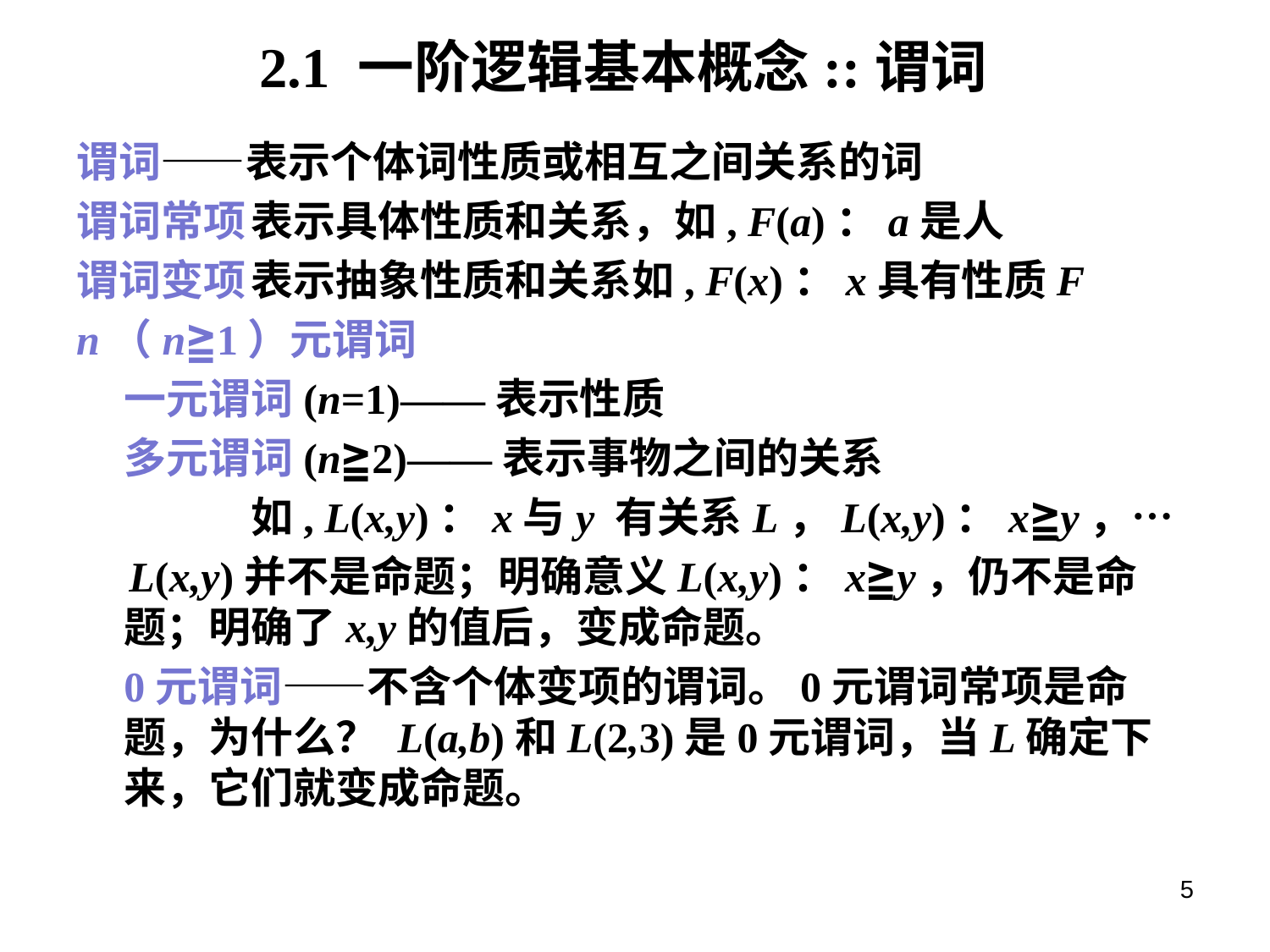

# 2.1 一阶逻辑基本概念::谓词
谓词——表示个体词性质或相互之间关系的词
谓词常项	表示具体性质和关系，如, F(a)：a是人
谓词变项	表示抽象性质和关系如, F(x)：x具有性质F
n（n≧1）元谓词
	一元谓词(n=1)——表示性质
	多元谓词(n≧2)——表示事物之间的关系
		如, L(x,y)：x与y 有关系L，L(x,y)：x≧y，…
     L(x,y)并不是命题；明确意义L(x,y)：x≧y，仍不是命题；明确了x,y的值后，变成命题。
	0元谓词——不含个体变项的谓词。0元谓词常项是命题，为什么？ L(a,b)和L(2,3)是0元谓词，当L确定下来，它们就变成命题。
5